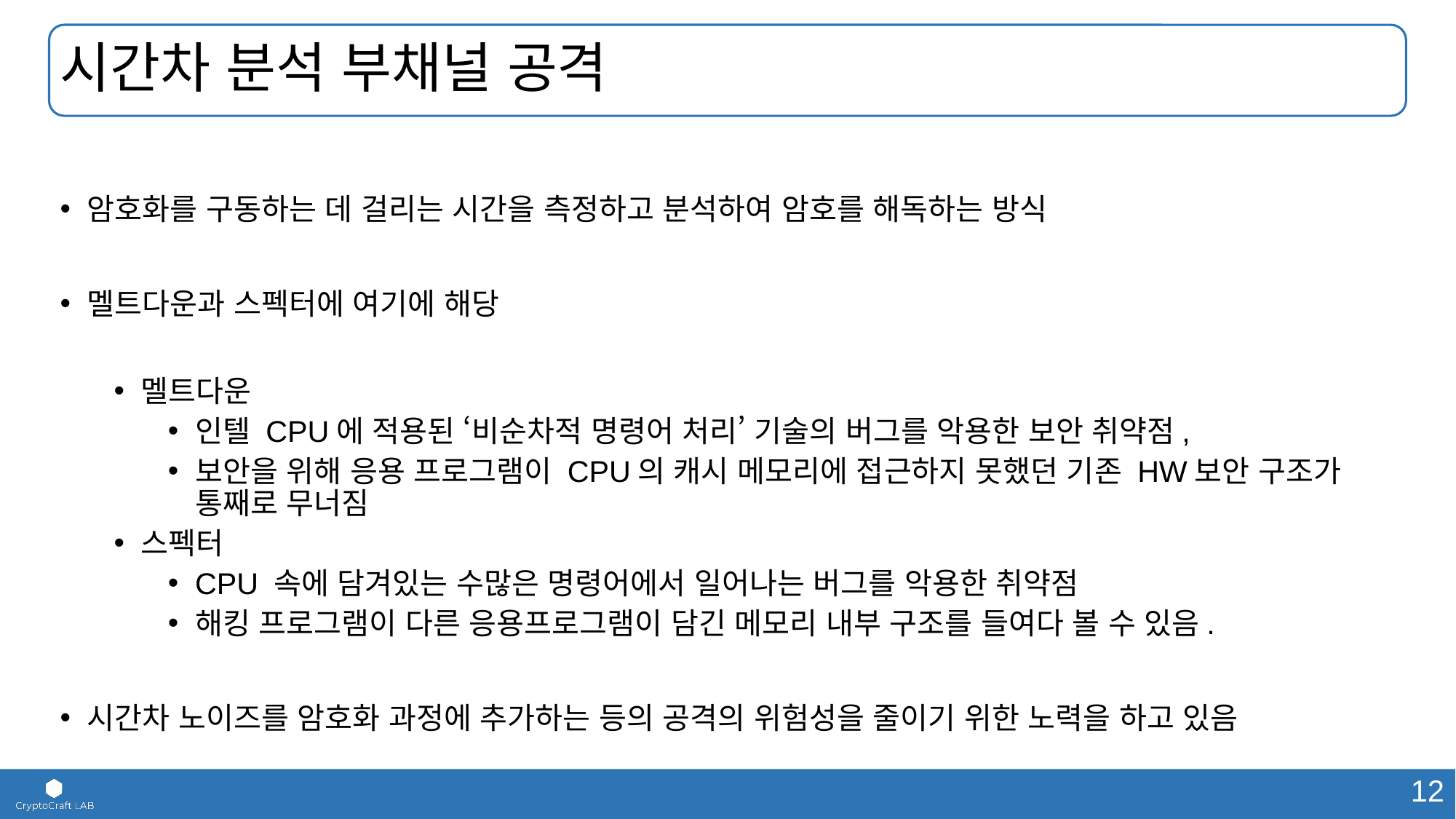

# 시간차 분석 부채널 공격

암호화를 구동하는 데 걸리는 시간을 측정하고 분석하여 암호를 해독하는 방식

멜트다운과 스펙터에 여기에 해당

멜트다운
인텔 CPU에 적용된 ‘비순차적 명령어 처리’ 기술의 버그를 악용한 보안 취약점,
보안을 위해 응용 프로그램이 CPU의 캐시 메모리에 접근하지 못했던 기존 HW보안 구조가 통째로 무너짐
스펙터
CPU 속에 담겨있는 수많은 명령어에서 일어나는 버그를 악용한 취약점
해킹 프로그램이 다른 응용프로그램이 담긴 메모리 내부 구조를 들여다 볼 수 있음.

시간차 노이즈를 암호화 과정에 추가하는 등의 공격의 위험성을 줄이기 위한 노력을 하고 있음